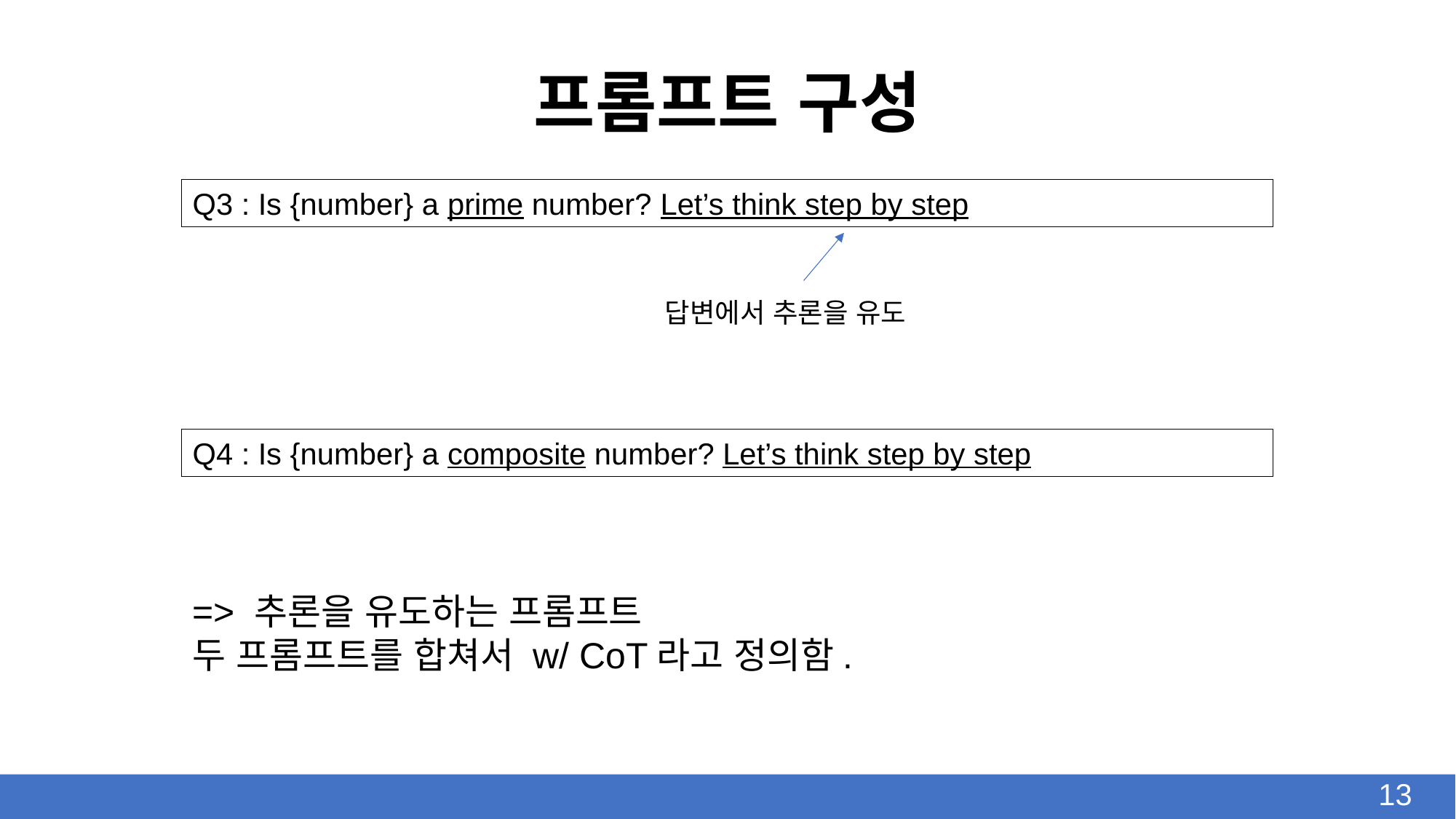

프롬프트 구성
Q3 : Is {number} a prime number? Let’s think step by step
답변에서 추론을 유도
Q4 : Is {number} a composite number? Let’s think step by step
=> 추론을 유도하는 프롬프트
두 프롬프트를 합쳐서 w/ CoT라고 정의함.

13